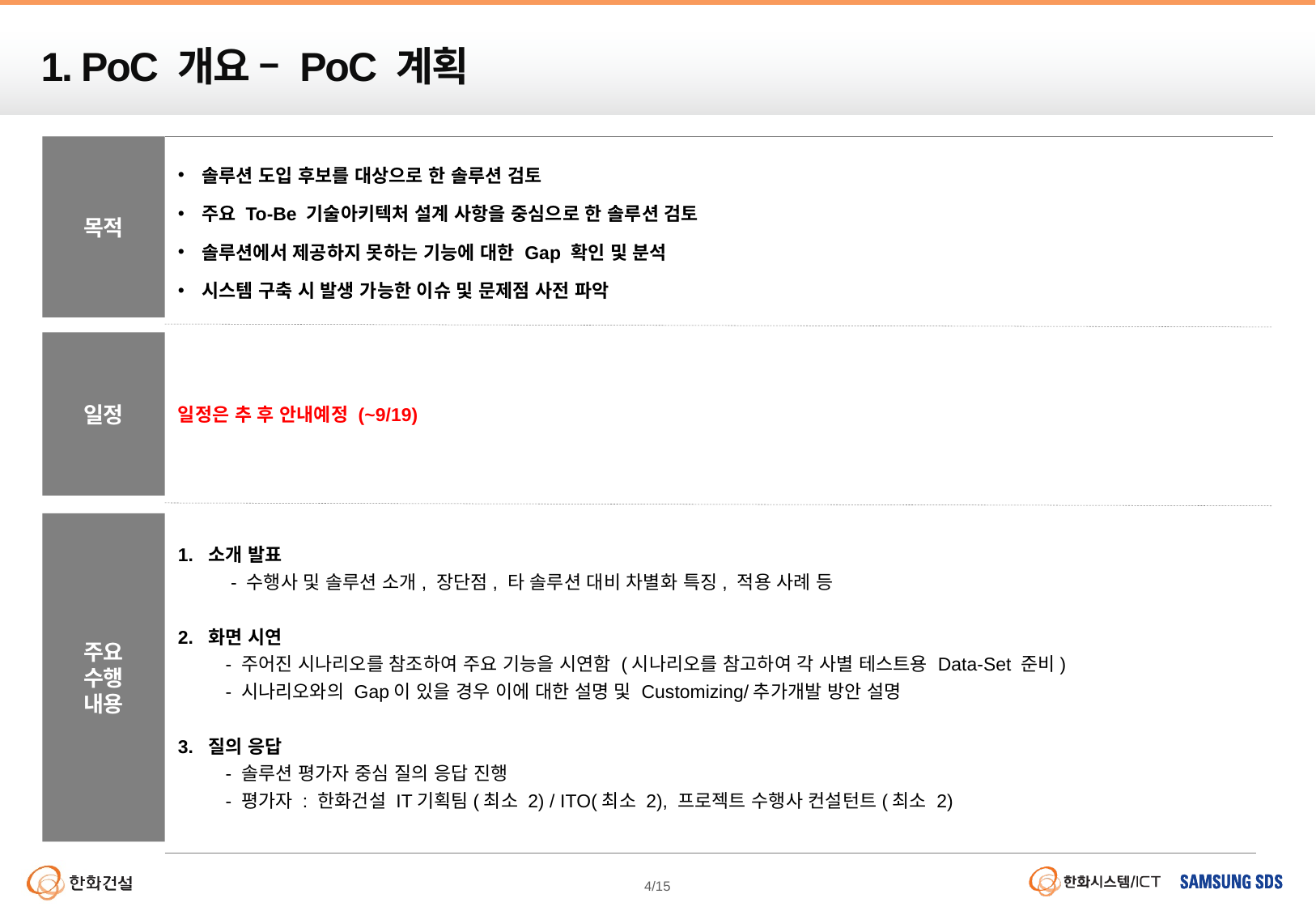

# 1. PoC 개요 – PoC 계획
목적
솔루션 도입 후보를 대상으로 한 솔루션 검토
주요 To-Be 기술아키텍처 설계 사항을 중심으로 한 솔루션 검토
솔루션에서 제공하지 못하는 기능에 대한 Gap 확인 및 분석
시스템 구축 시 발생 가능한 이슈 및 문제점 사전 파악
일정
일정은 추 후 안내예정 (~9/19)
주요
수행
내용
1.  소개 발표
          - 수행사 및 솔루션 소개, 장단점, 타 솔루션 대비 차별화 특징, 적용 사례 등

2.  화면 시연
         - 주어진 시나리오를 참조하여 주요 기능을 시연함 (시나리오를 참고하여 각 사별 테스트용 Data-Set 준비)
         - 시나리오와의 Gap이 있을 경우 이에 대한 설명 및 Customizing/추가개발 방안 설명

3.  질의 응답
         - 솔루션 평가자 중심 질의 응답 진행
         - 평가자 : 한화건설 IT기획팀(최소 2) / ITO(최소 2), 프로젝트 수행사 컨설턴트(최소 2)